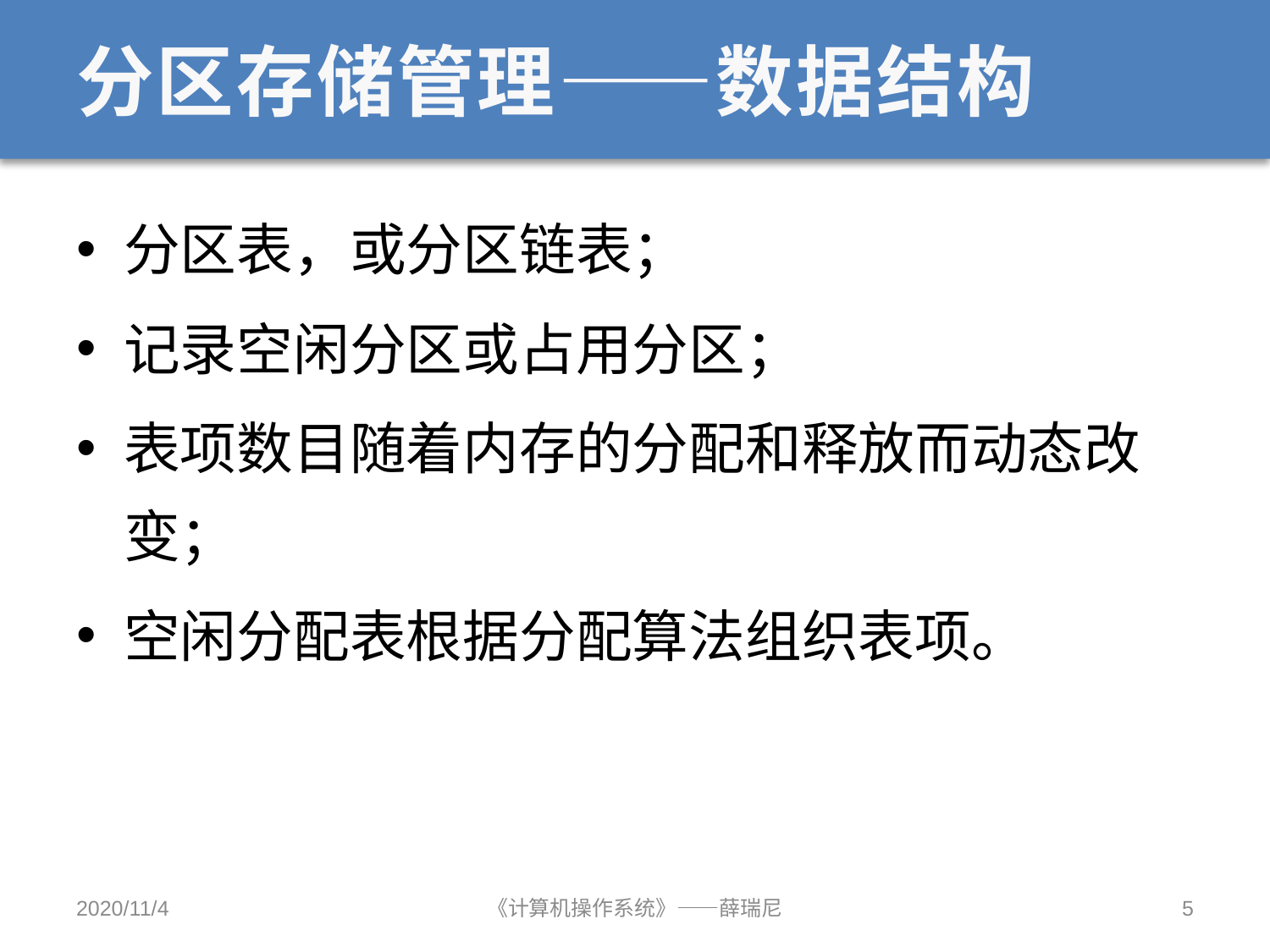

# 分区存储管理——数据结构
分区表，或分区链表；
记录空闲分区或占用分区；
表项数目随着内存的分配和释放而动态改变；
空闲分配表根据分配算法组织表项。

2020/11/4
《计算机操作系统》——薛瑞尼
5